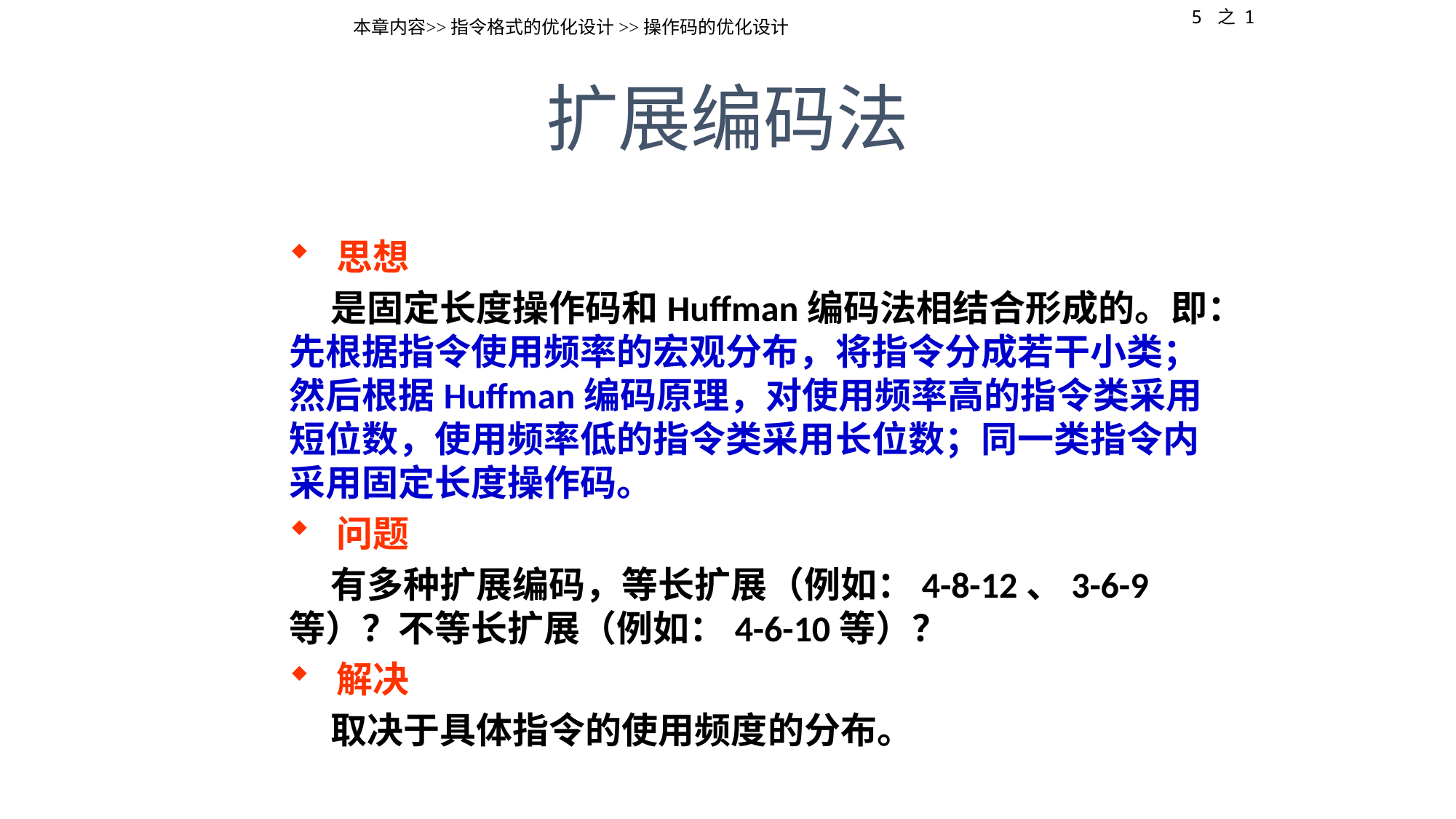

5 之 1
本章内容>>指令格式的优化设计>>操作码的优化设计
# 扩展编码法
  思想
    是固定长度操作码和Huffman编码法相结合形成的。即：先根据指令使用频率的宏观分布，将指令分成若干小类；然后根据Huffman编码原理，对使用频率高的指令类采用短位数，使用频率低的指令类采用长位数；同一类指令内采用固定长度操作码。
  问题
    有多种扩展编码，等长扩展（例如：4-8-12、3-6-9等）？不等长扩展（例如：4-6-10等）？
  解决
    取决于具体指令的使用频度的分布。